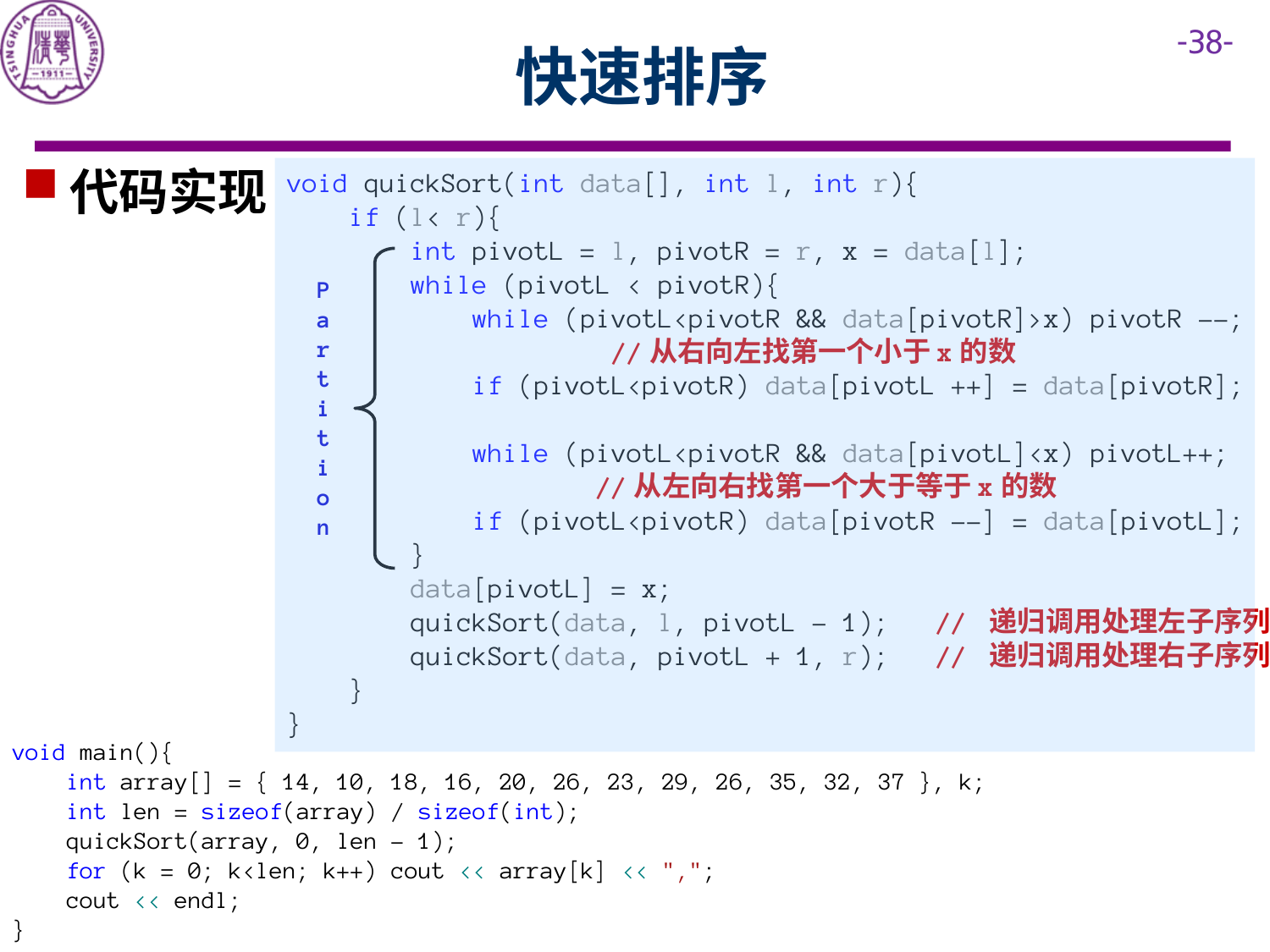

# 快速排序
代码实现
void quickSort(int data[], int l, int r){
    if (l< r){
        int pivotL = l, pivotR = r, x = data[l];
        while (pivotL < pivotR){
            while (pivotL<pivotR && data[pivotR]>x) pivotR --;
                     //从右向左找第一个小于x的数
            if (pivotL<pivotR) data[pivotL ++] = data[pivotR];

            while (pivotL<pivotR && data[pivotL]<x) pivotL++;
                    //从左向右找第一个大于等于x的数
            if (pivotL<pivotR) data[pivotR --] = data[pivotL];
        }
        data[pivotL] = x;
        quickSort(data, l, pivotL - 1);   // 递归调用处理左子序列
        quickSort(data, pivotL + 1, r);   // 递归调用处理右子序列
    }
}

Partition

void main(){
    int array[] = { 14, 10, 18, 16, 20, 26, 23, 29, 26, 35, 32, 37 }, k;
    int len = sizeof(array) / sizeof(int);
    quickSort(array, 0, len - 1);
    for (k = 0; k<len; k++) cout << array[k] << ",";
    cout << endl;
}